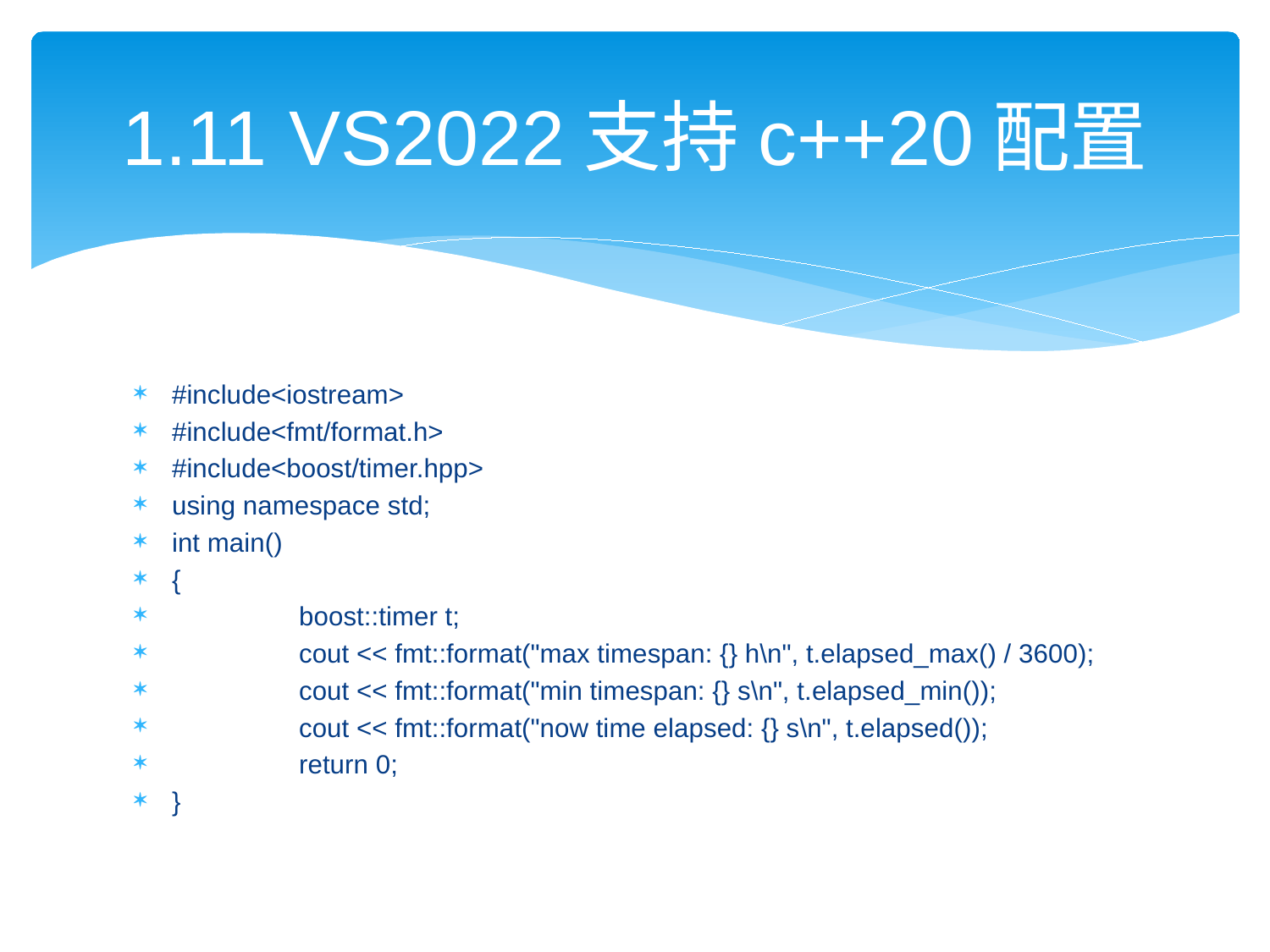

# 1.11 VS2022支持c++20配置
#include<iostream>
#include<fmt/format.h>
#include<boost/timer.hpp>
using namespace std;
int main()
{
	boost::timer t;
	cout << fmt::format("max timespan: {} h\n", t.elapsed_max() / 3600);
	cout << fmt::format("min timespan: {} s\n", t.elapsed_min());
	cout << fmt::format("now time elapsed: {} s\n", t.elapsed());
	return 0;
}